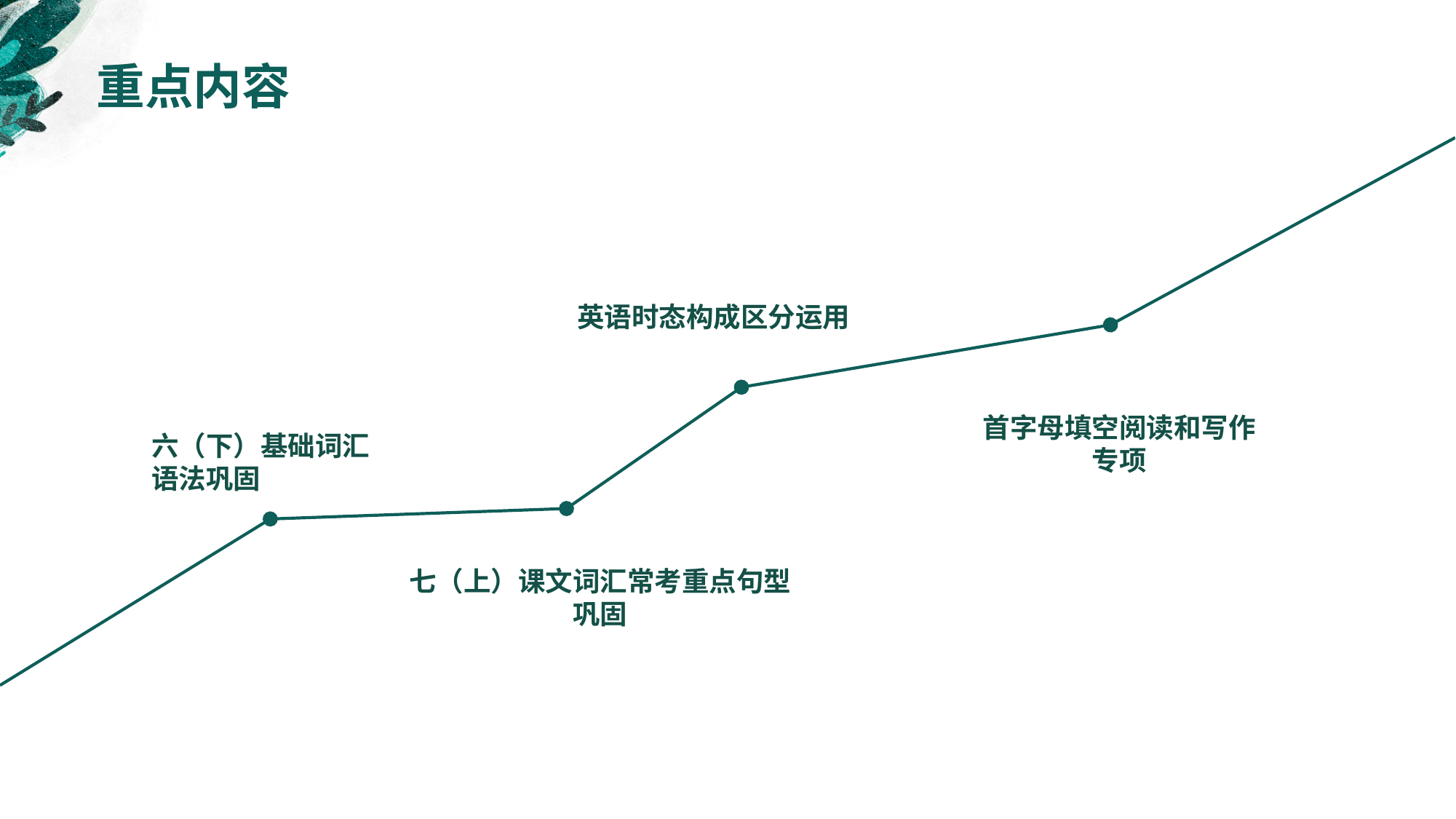

重点内容
英语时态构成区分运用
六（下）基础词汇语法巩固
首字母填空阅读和写作专项
七（上）课文词汇常考重点句型巩固